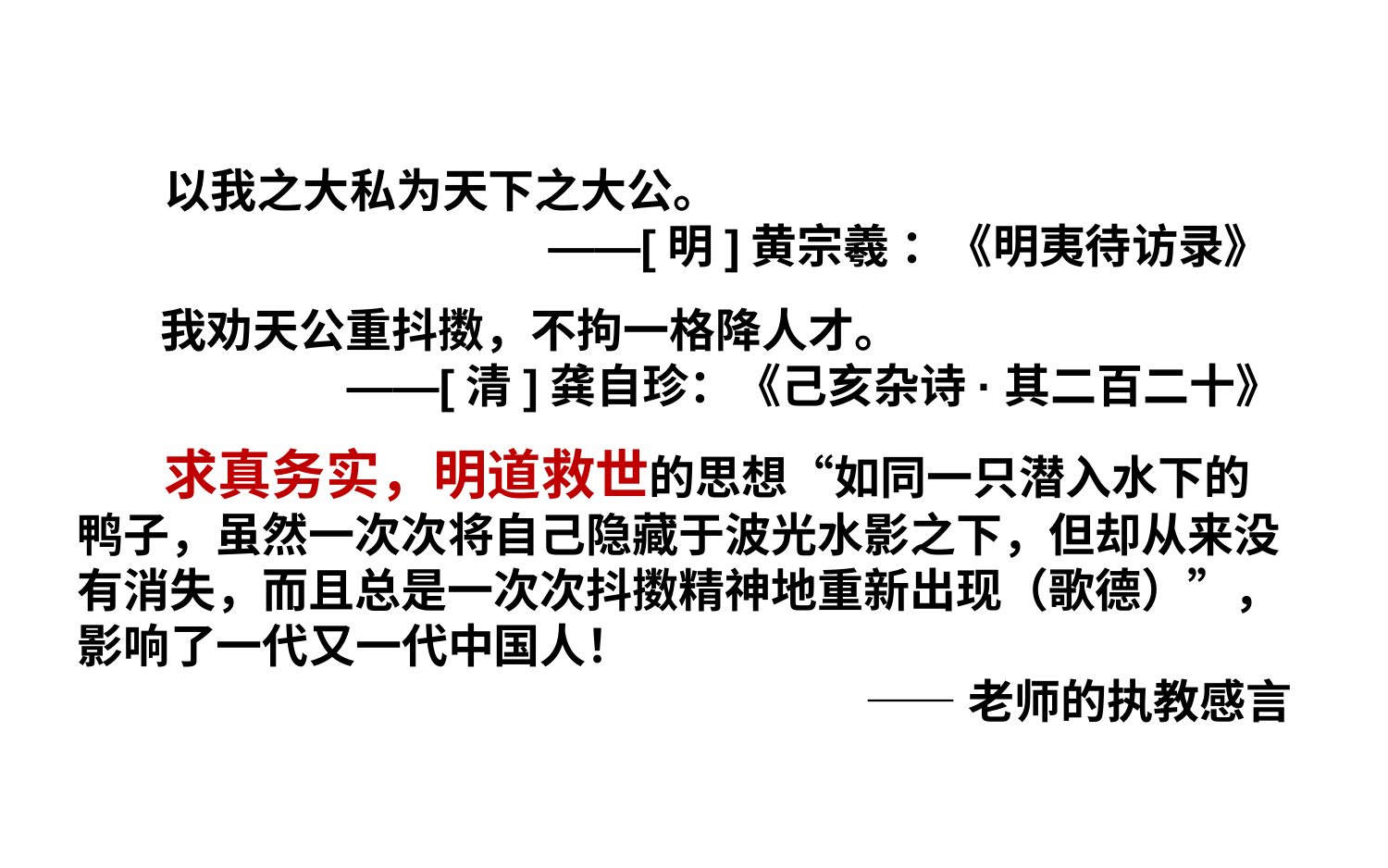

以我之大私为天下之大公。
——[明]黄宗羲 ：《明夷待访录》
       我劝天公重抖擞，不拘一格降人才。
——[清]龚自珍：《己亥杂诗·其二百二十》
      求真务实，明道救世的思想“如同一只潜入水下的鸭子，虽然一次次将自己隐藏于波光水影之下，但却从来没有消失，而且总是一次次抖擞精神地重新出现（歌德）”，影响了一代又一代中国人！
——老师的执教感言